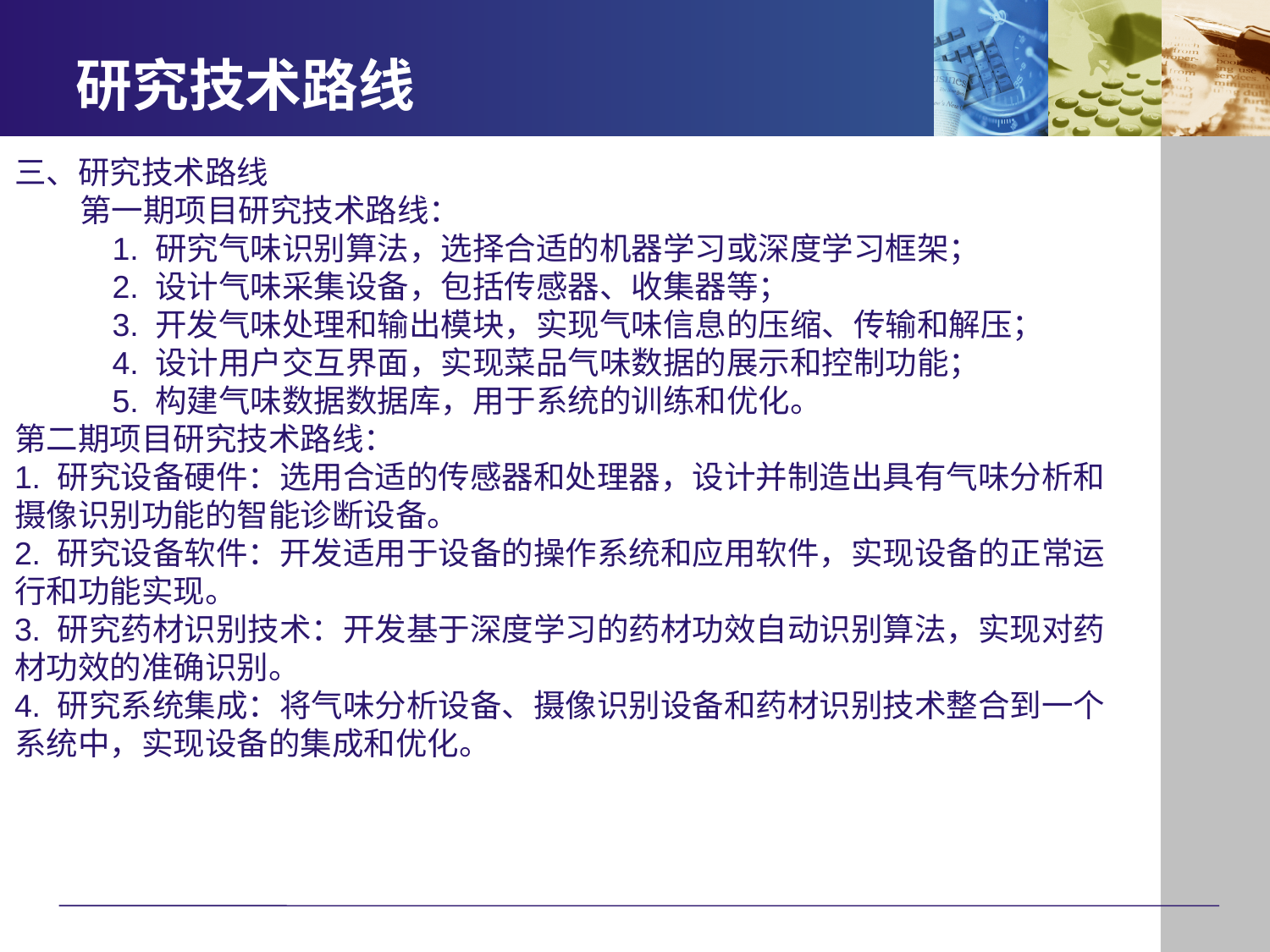

# 研究技术路线
三、研究技术路线
        第一期项目研究技术路线：
           1. 研究气味识别算法，选择合适的机器学习或深度学习框架；
           2. 设计气味采集设备，包括传感器、收集器等；
           3. 开发气味处理和输出模块，实现气味信息的压缩、传输和解压；
           4. 设计用户交互界面，实现菜品气味数据的展示和控制功能；
           5. 构建气味数据数据库，用于系统的训练和优化。
第二期项目研究技术路线：
1. 研究设备硬件：选用合适的传感器和处理器，设计并制造出具有气味分析和摄像识别功能的智能诊断设备。
2. 研究设备软件：开发适用于设备的操作系统和应用软件，实现设备的正常运行和功能实现。
3. 研究药材识别技术：开发基于深度学习的药材功效自动识别算法，实现对药材功效的准确识别。
4. 研究系统集成：将气味分析设备、摄像识别设备和药材识别技术整合到一个系统中，实现设备的集成和优化。